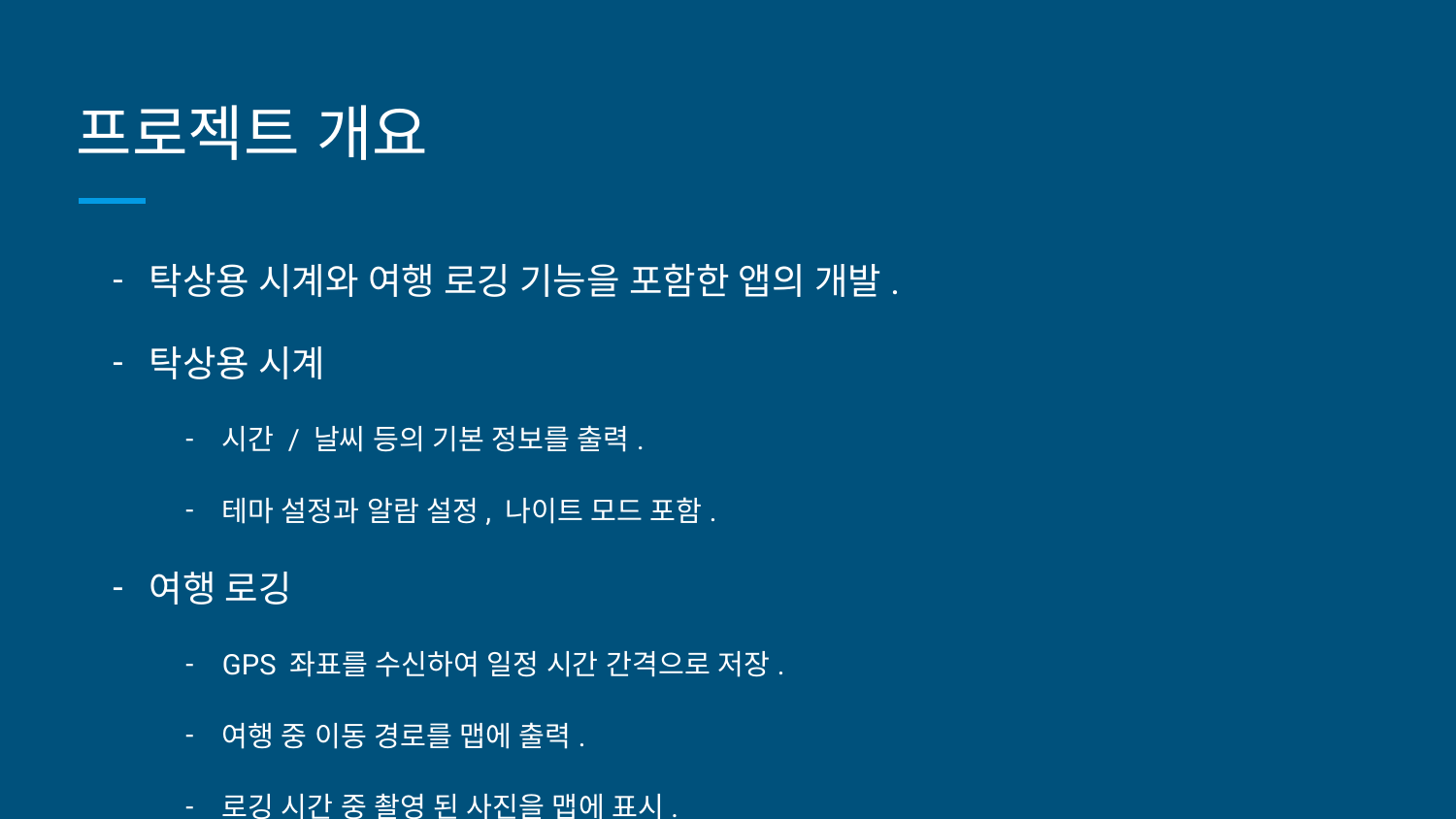

# 프로젝트 개요
탁상용 시계와 여행 로깅 기능을 포함한 앱의 개발.
탁상용 시계
시간 / 날씨 등의 기본 정보를 출력.
테마 설정과 알람 설정, 나이트 모드 포함.
여행 로깅
GPS 좌표를 수신하여 일정 시간 간격으로 저장.
여행 중 이동 경로를 맵에 출력.
로깅 시간 중 촬영 된 사진을 맵에 표시.
서버 연동을 통해 로깅 정보를 서버에 저장.